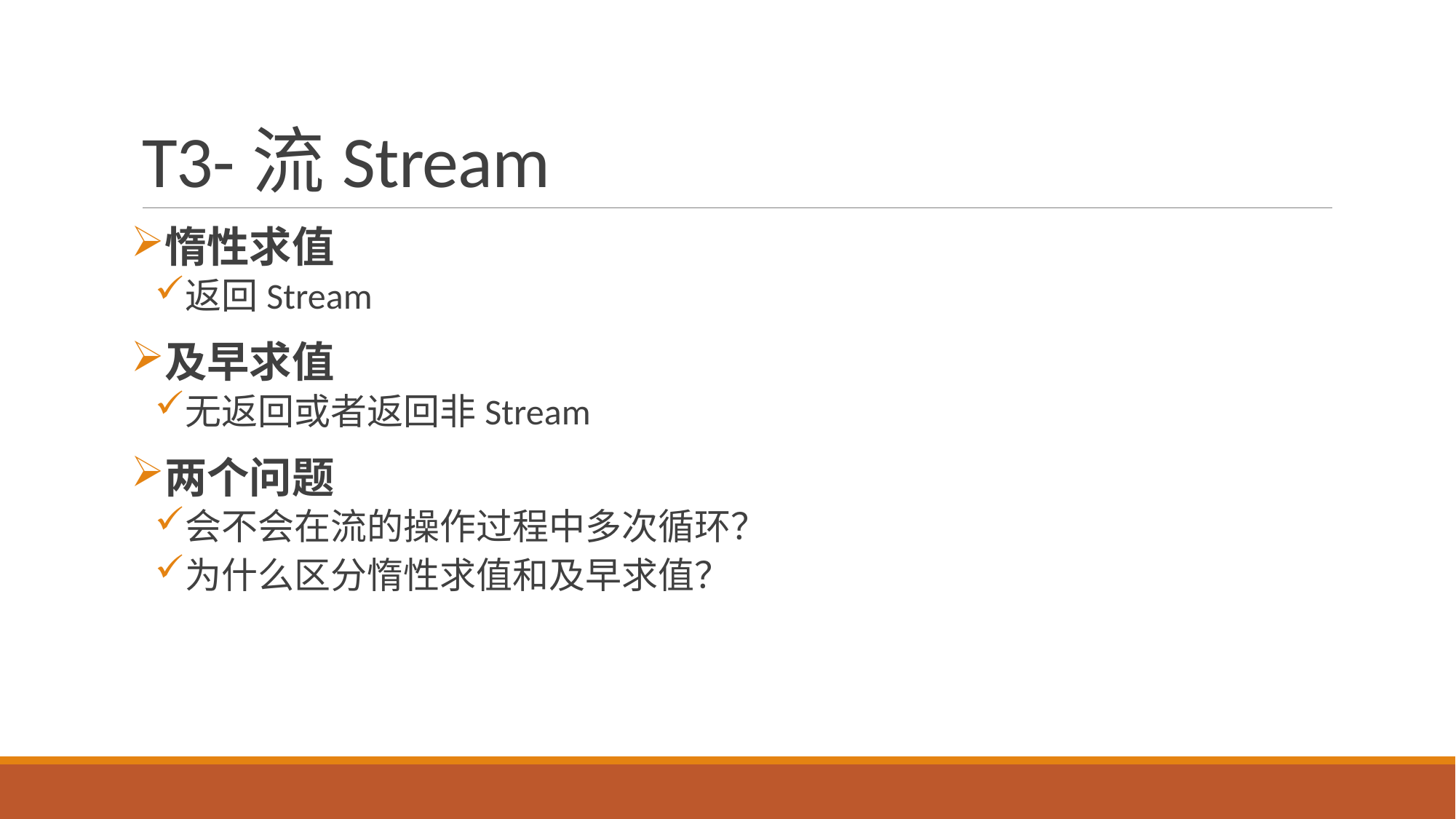

# T3-流Stream
惰性求值
返回Stream
及早求值
无返回或者返回非Stream
两个问题
会不会在流的操作过程中多次循环？
为什么区分惰性求值和及早求值？